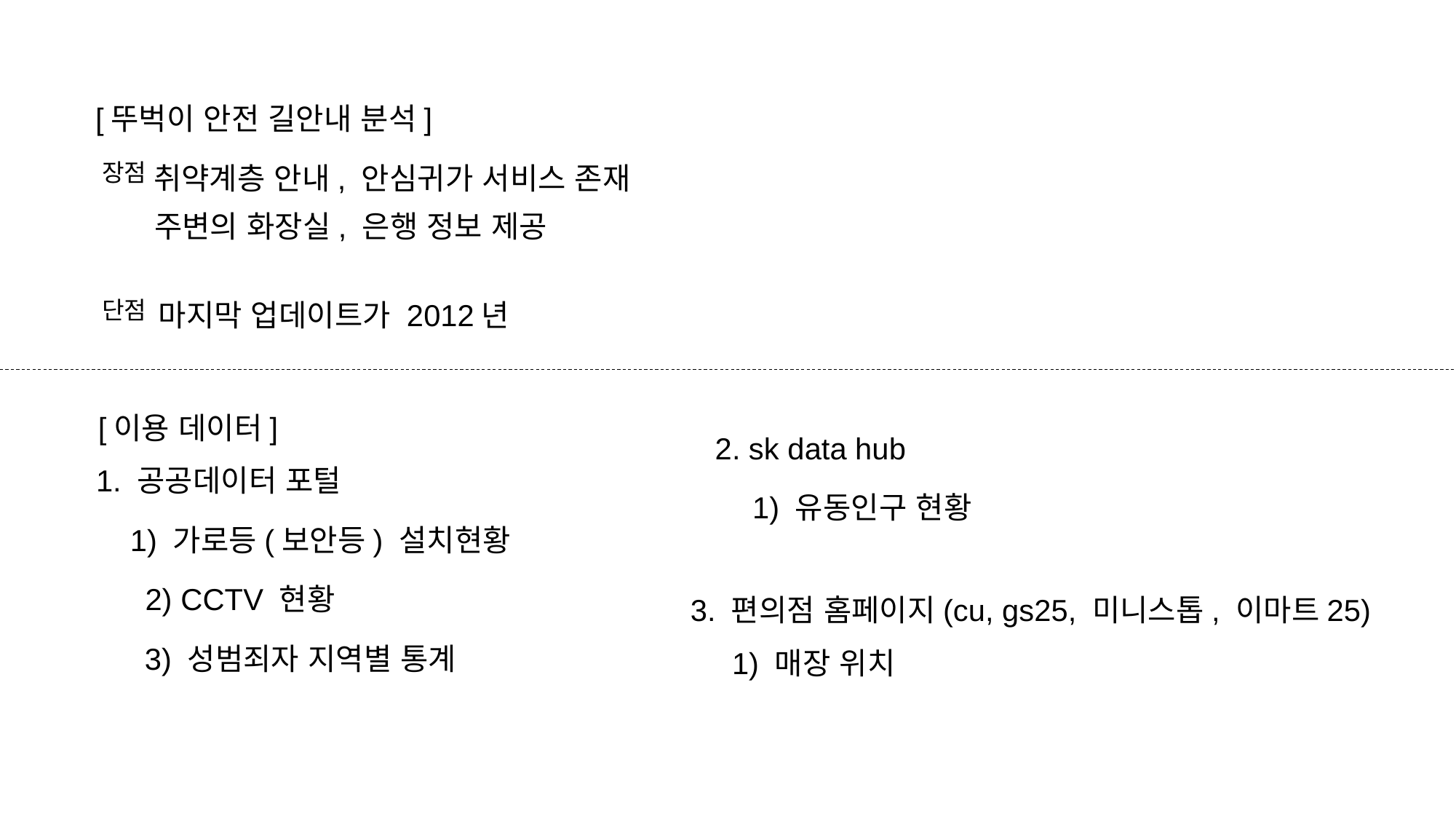

[뚜벅이 안전 길안내 분석]
장점
취약계층 안내, 안심귀가 서비스 존재
주변의 화장실, 은행 정보 제공
단점
마지막 업데이트가 2012년
[이용 데이터]
2. sk data hub
1. 공공데이터 포털
1) 유동인구 현황
1) 가로등(보안등) 설치현황
2) CCTV 현황
3. 편의점 홈페이지(cu, gs25, 미니스톱, 이마트25)
3) 성범죄자 지역별 통계
1) 매장 위치